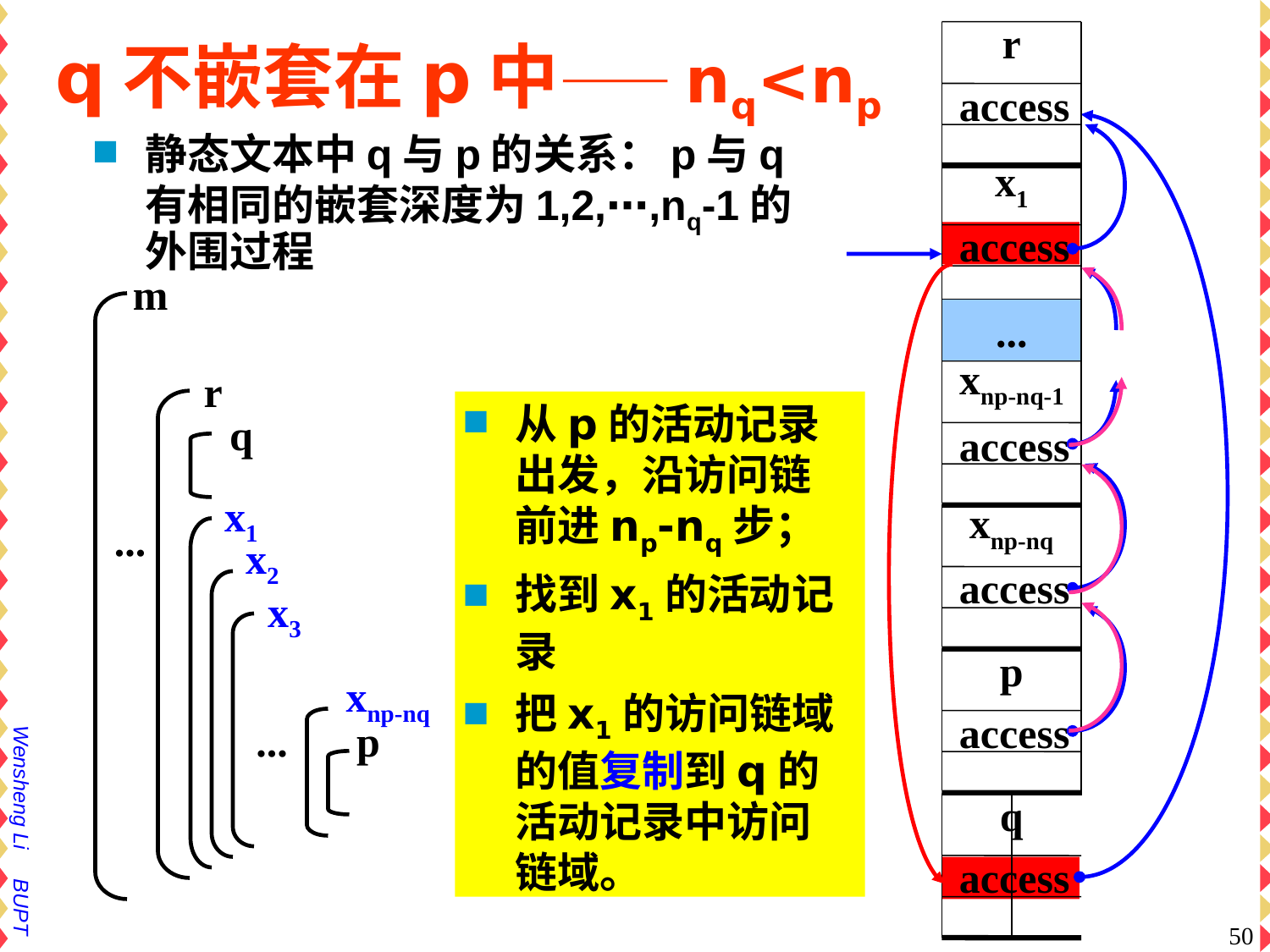

r

access

x1

access

...
xnp-nq-1

access

xnp-nq

access

p

access

# q不嵌套在p中——nq<np

静态文本中q与p的关系：p与q有相同的嵌套深度为1,2,⋯,nq-1的外围过程

m

...

r

从p的活动记录出发，沿访问链前进np-nq步；
找到x1的活动记录
把x1的访问链域的值复制到q的活动记录中访问链域。
q

...

p

x1
x2
x3
xnp-nq
q

access

50